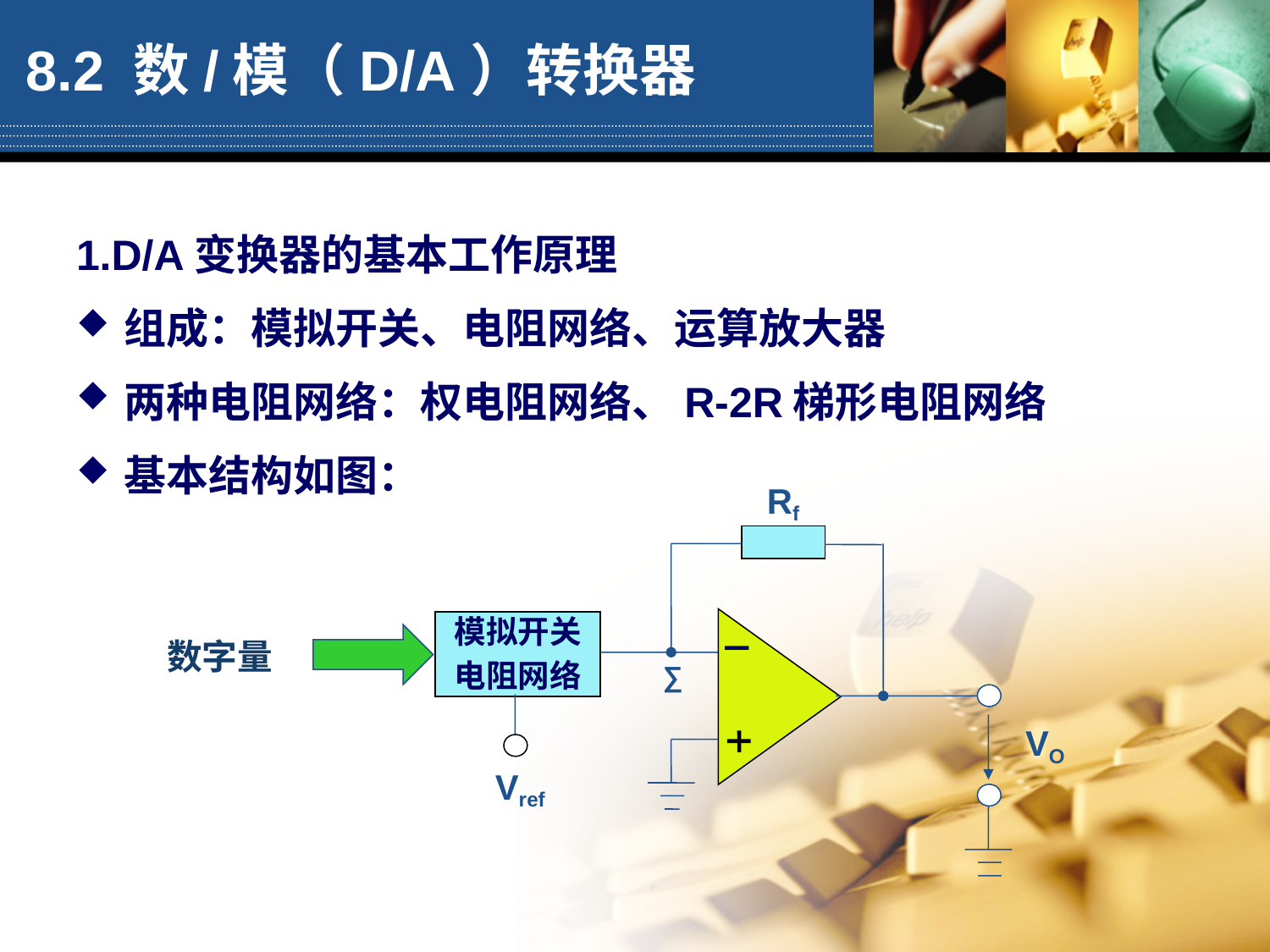

# 8.2 数/模（D/A）转换器
1.D/A变换器的基本工作原理
组成：模拟开关、电阻网络、运算放大器
两种电阻网络：权电阻网络、R-2R梯形电阻网络
基本结构如图：

Rf

模拟开关
电阻网络
数字量

∑

VO

Vref